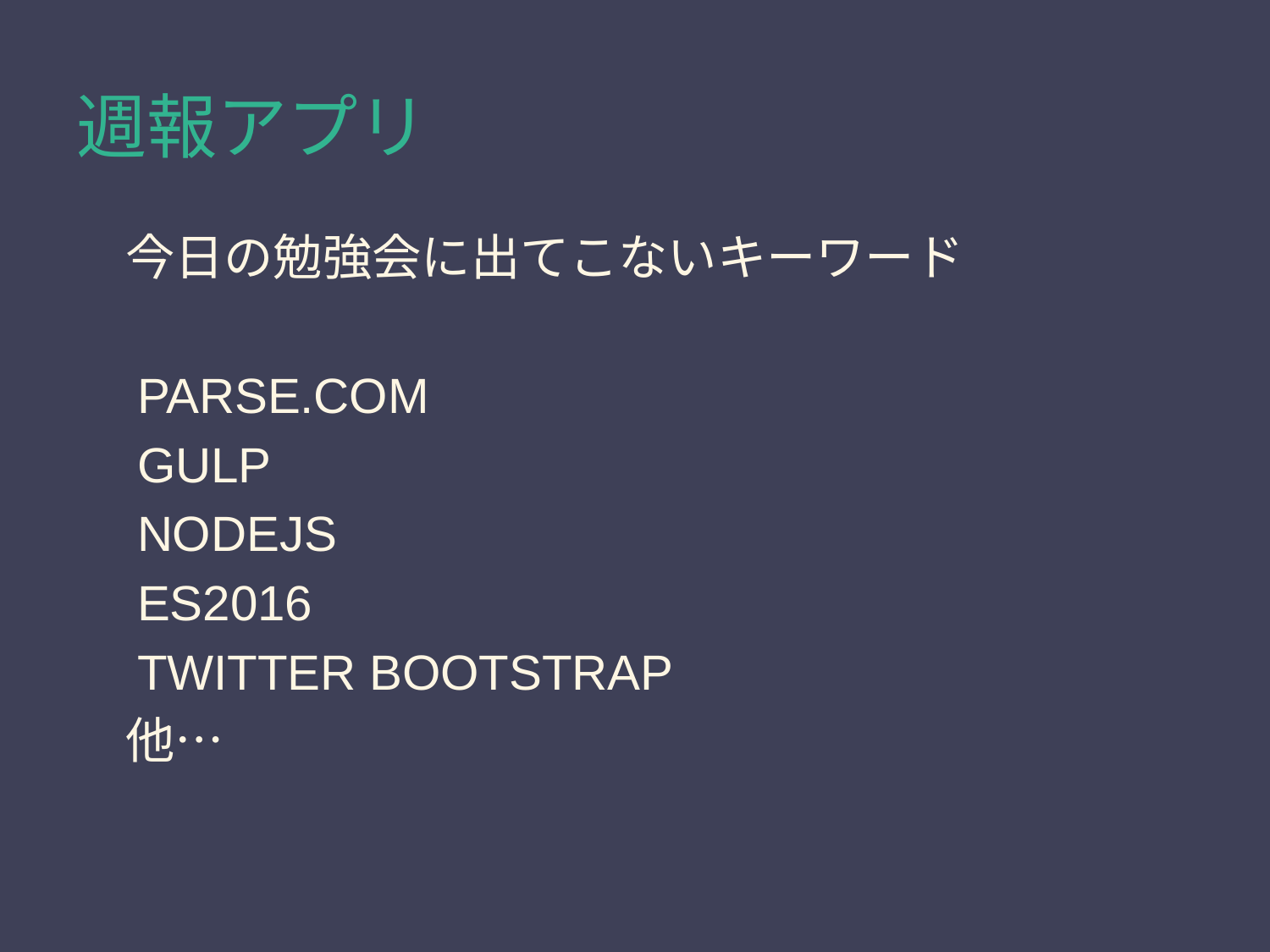

週報アプリ

　今日の勉強会に出てこないキーワード

　Parse.com
　Gulp
　NODEJS
　ES2016
　Twitter Bootstrap
　他…